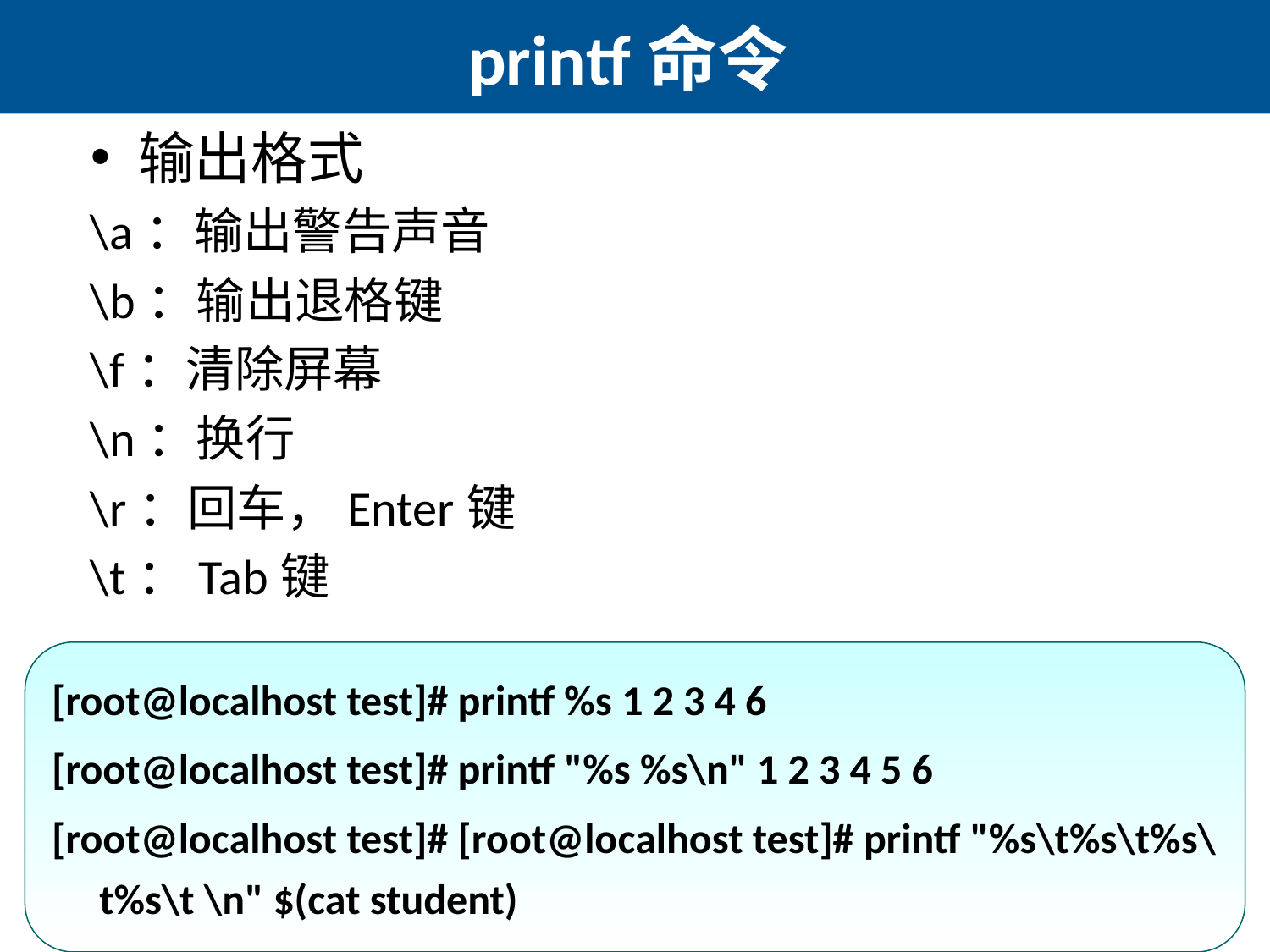

# printf命令
输出格式
\a：输出警告声音
\b：输出退格键
\f：清除屏幕
\n：换行
\r：回车，Enter键
\t：Tab键
[root@localhost test]# printf %s 1 2 3 4 6
[root@localhost test]# printf "%s %s\n" 1 2 3 4 5 6
[root@localhost test]# [root@localhost test]# printf "%s\t%s\t%s\t%s\t \n" $(cat student)